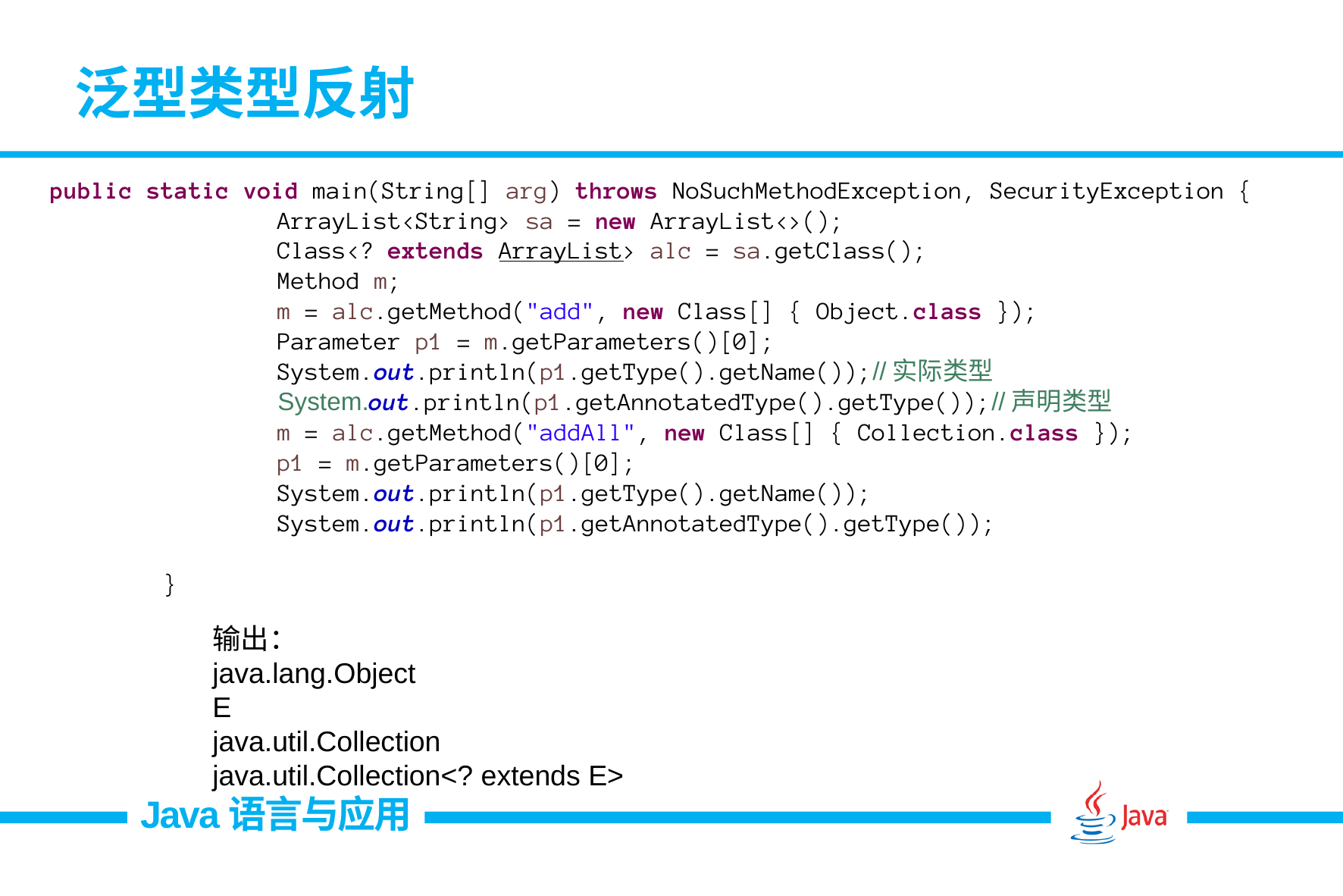

# 泛型类型反射
public static void main(String[] arg) throws NoSuchMethodException, SecurityException {		ArrayList<String> sa = new ArrayList<>();		Class<? extends ArrayList> alc = sa.getClass();		Method m;		m = alc.getMethod("add", new Class[] { Object.class });		Parameter p1 = m.getParameters()[0];		System.out.println(p1.getType().getName());//实际类型		System.out.println(p1.getAnnotatedType().getType());//声明类型		m = alc.getMethod("addAll", new Class[] { Collection.class });		p1 = m.getParameters()[0];		System.out.println(p1.getType().getName());		System.out.println(p1.getAnnotatedType().getType()); 	}
输出：
java.lang.Object
E
java.util.Collection
java.util.Collection<? extends E>
22